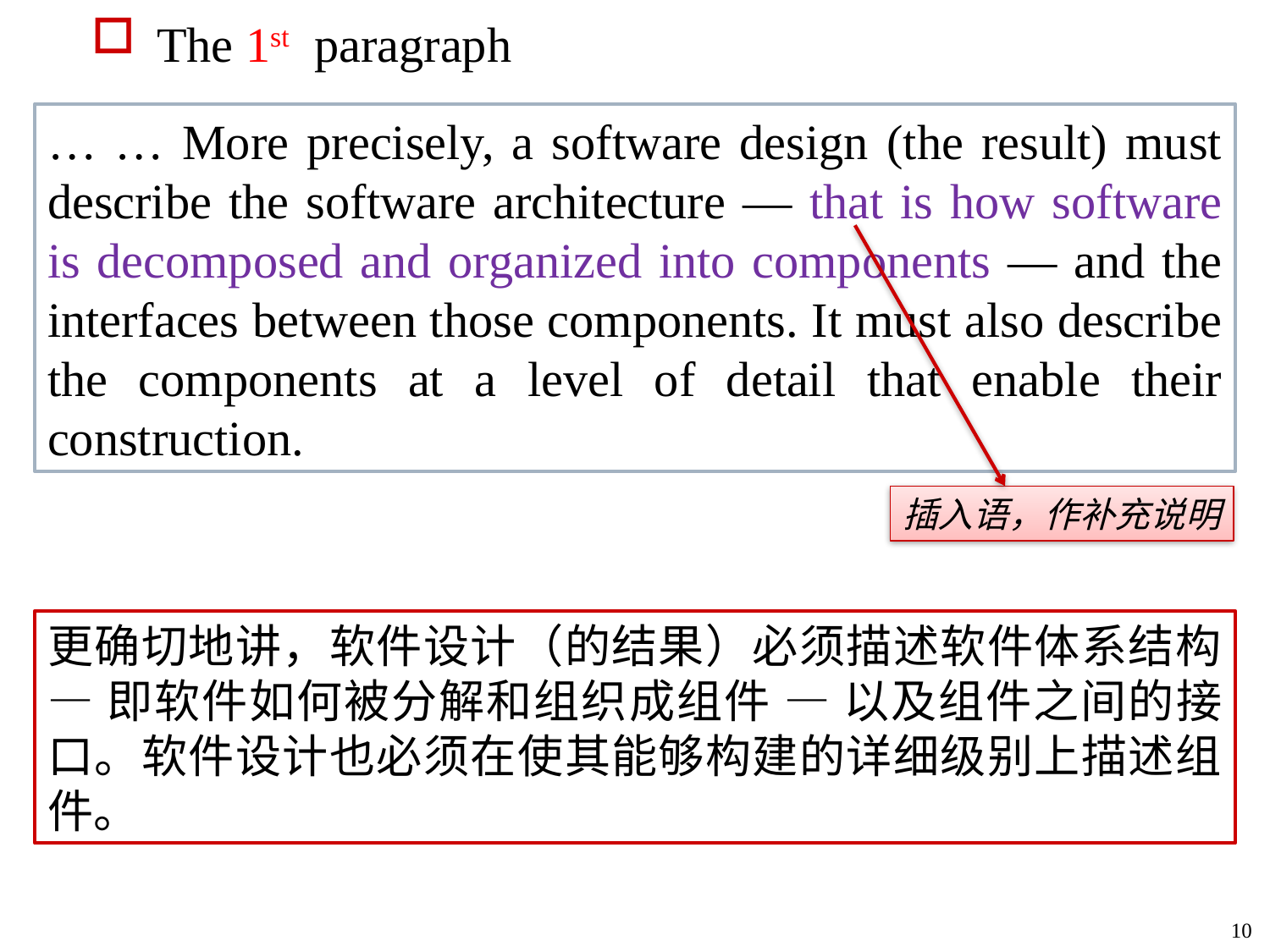

The 1st  paragraph
… … More precisely, a software design (the result) must describe the software architecture — that is how software is decomposed and organized into components — and the interfaces between those components. It must also describe the components at a level of detail that enable their construction.
插入语，作补充说明
更确切地讲，软件设计（的结果）必须描述软件体系结构— 即软件如何被分解和组织成组件 — 以及组件之间的接口。软件设计也必须在使其能够构建的详细级别上描述组件。
10